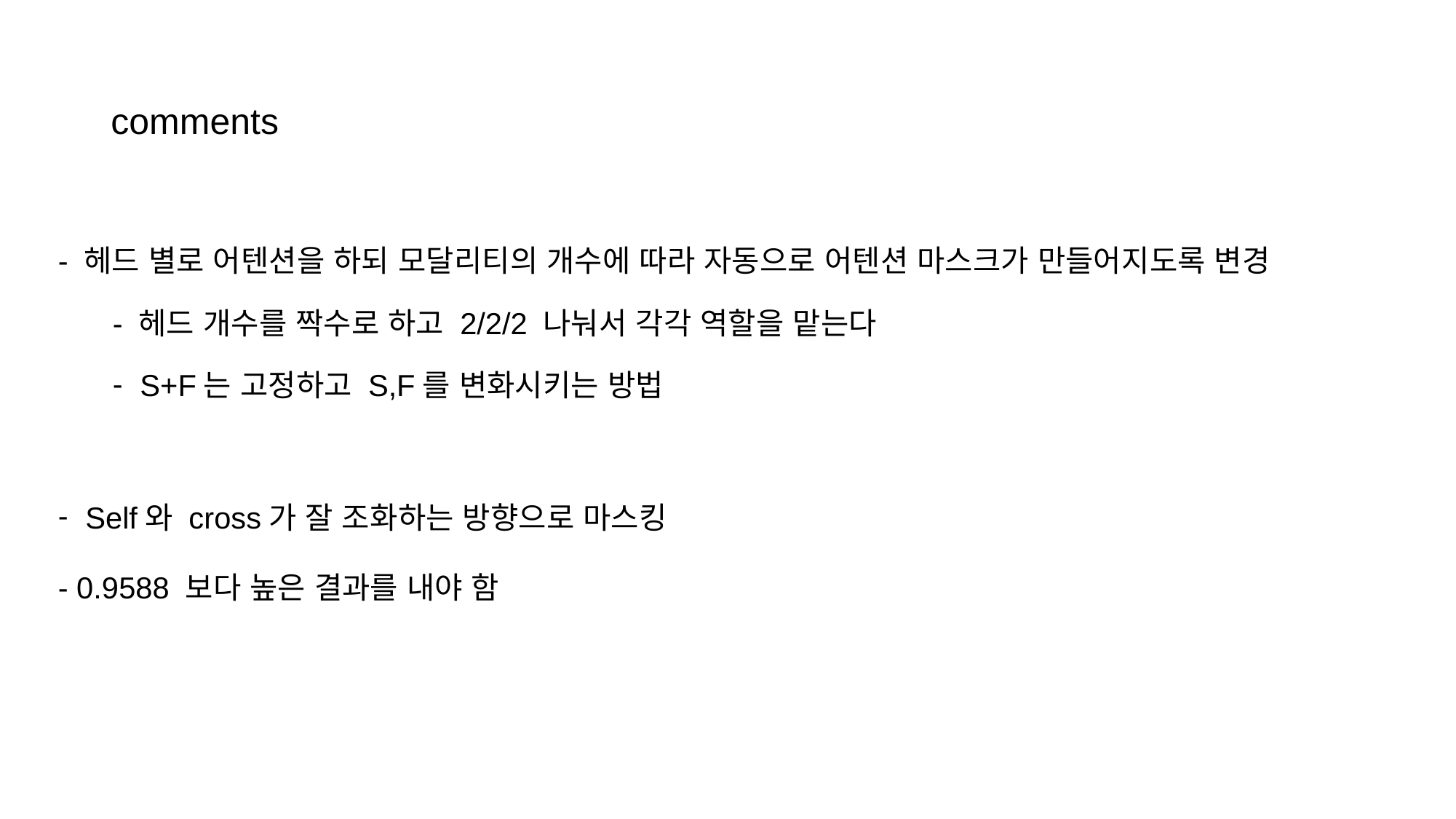

# comments
- 헤드 별로 어텐션을 하되 모달리티의 개수에 따라 자동으로 어텐션 마스크가 만들어지도록 변경
- 헤드 개수를 짝수로 하고 2/2/2 나눠서 각각 역할을 맡는다
S+F는 고정하고 S,F를 변화시키는 방법

Self와 cross가 잘 조화하는 방향으로 마스킹
- 0.9588 보다 높은 결과를 내야 함